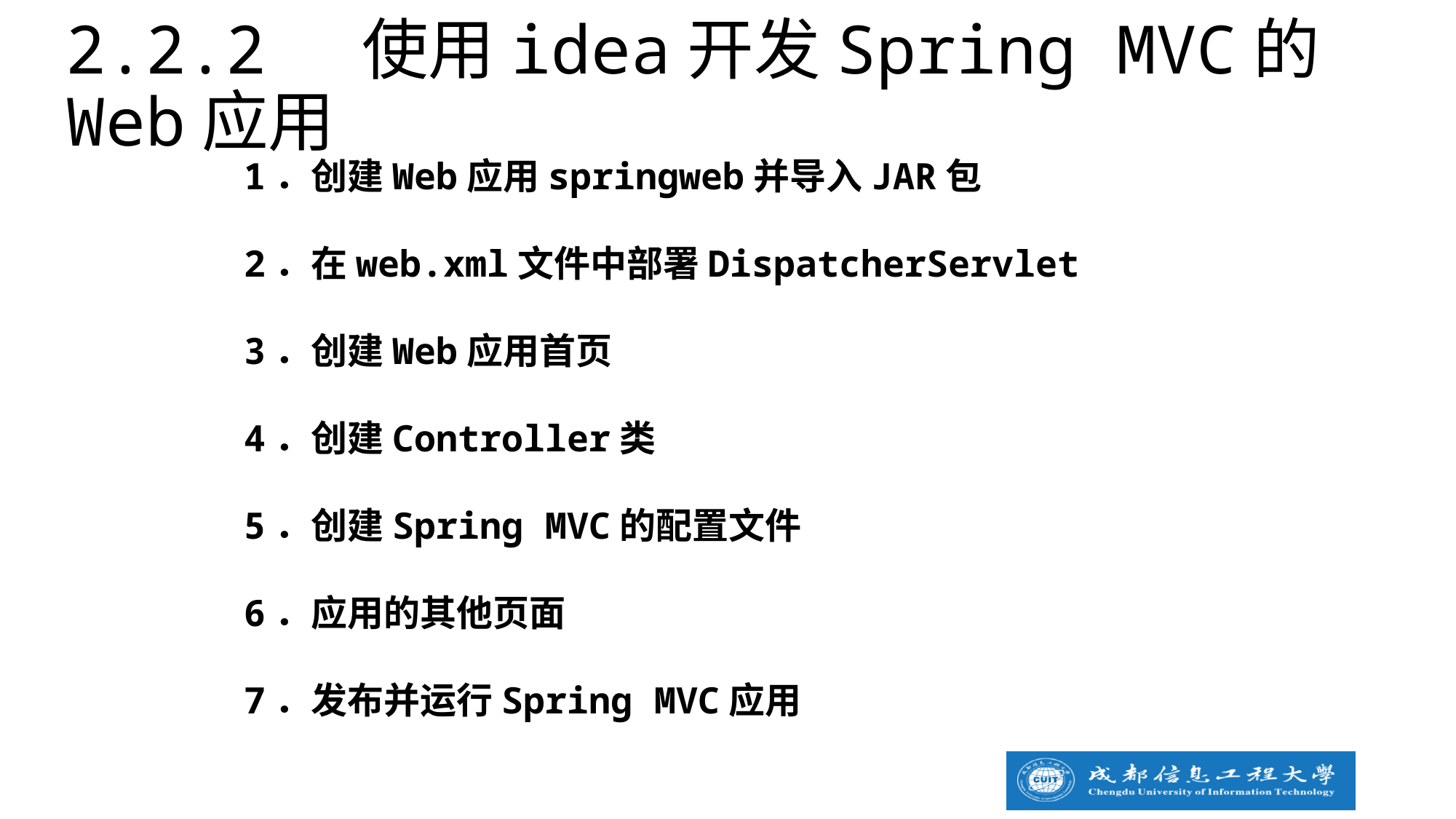

2.2.2  使用idea开发Spring MVC的Web应用
1．创建Web应用springweb并导入JAR包

2．在web.xml文件中部署DispatcherServlet

3．创建Web应用首页

4．创建Controller类

5．创建Spring MVC的配置文件

6．应用的其他页面

7．发布并运行Spring MVC应用